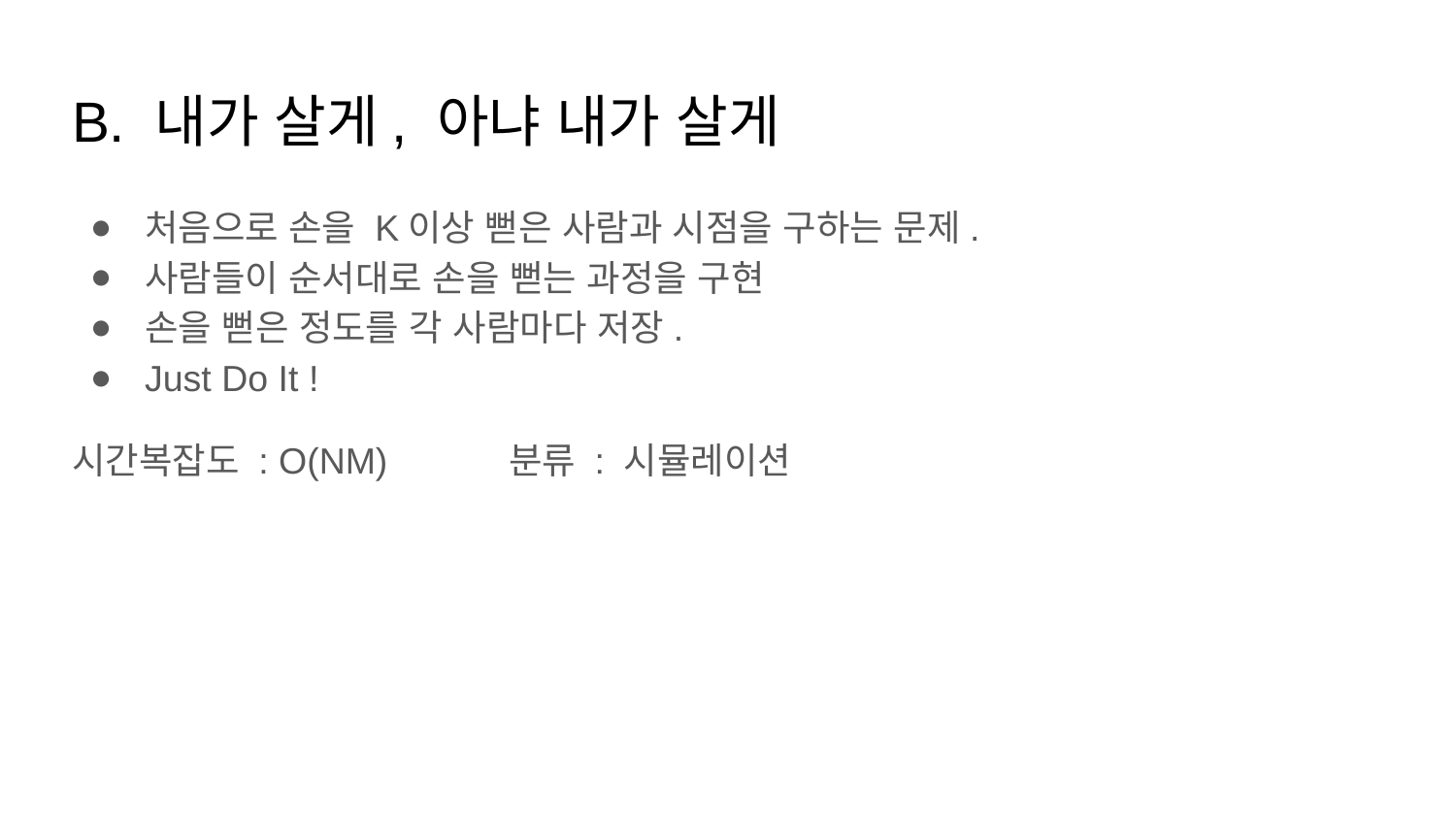

# B. 내가 살게, 아냐 내가 살게

처음으로 손을 K이상 뻗은 사람과 시점을 구하는 문제.
사람들이 순서대로 손을 뻗는 과정을 구현
손을 뻗은 정도를 각 사람마다 저장.
Just Do It !
시간복잡도 : O(NM)	분류 : 시뮬레이션